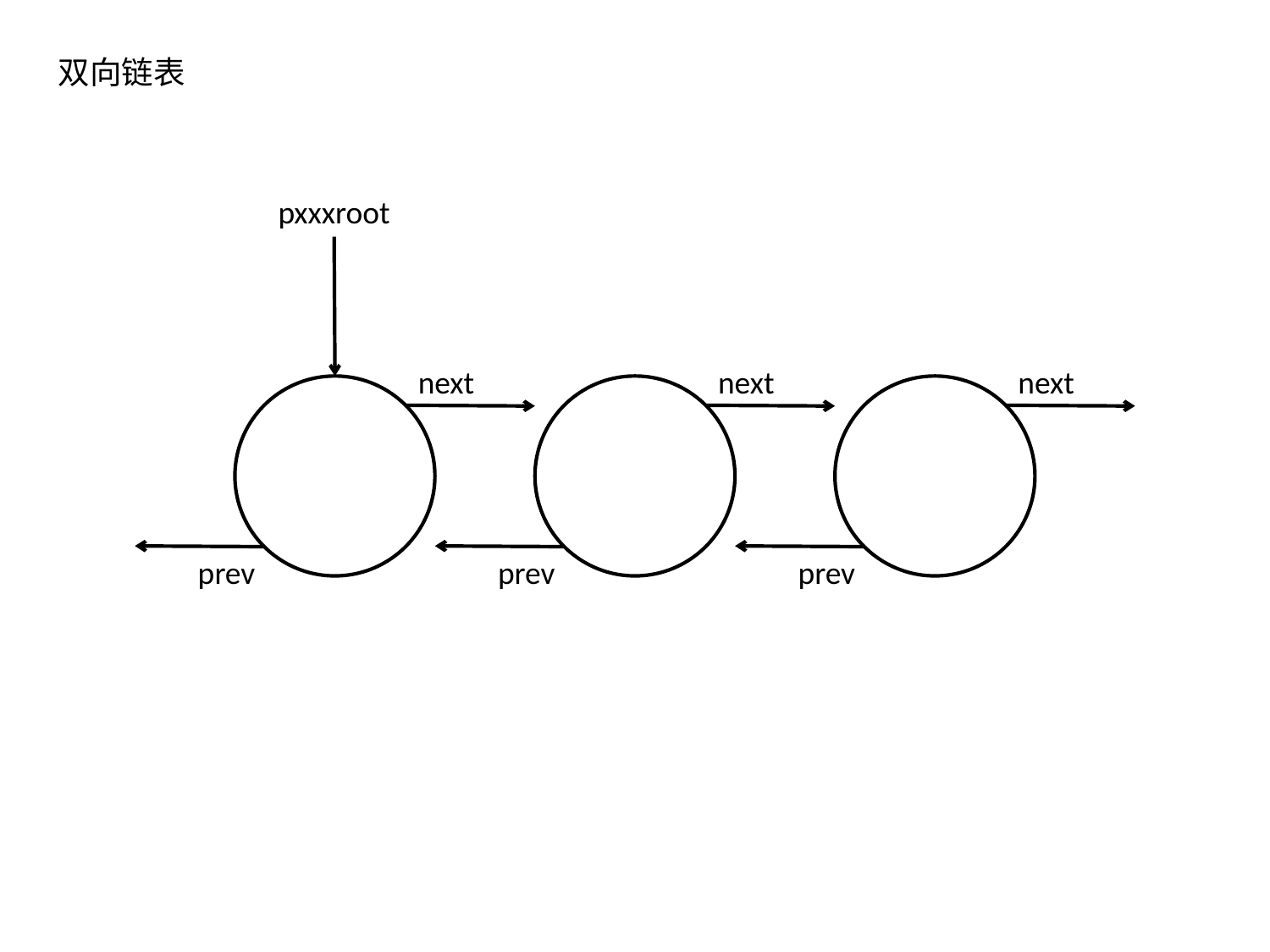

双向链表
pxxxroot
next
next
next

prev
prev
prev